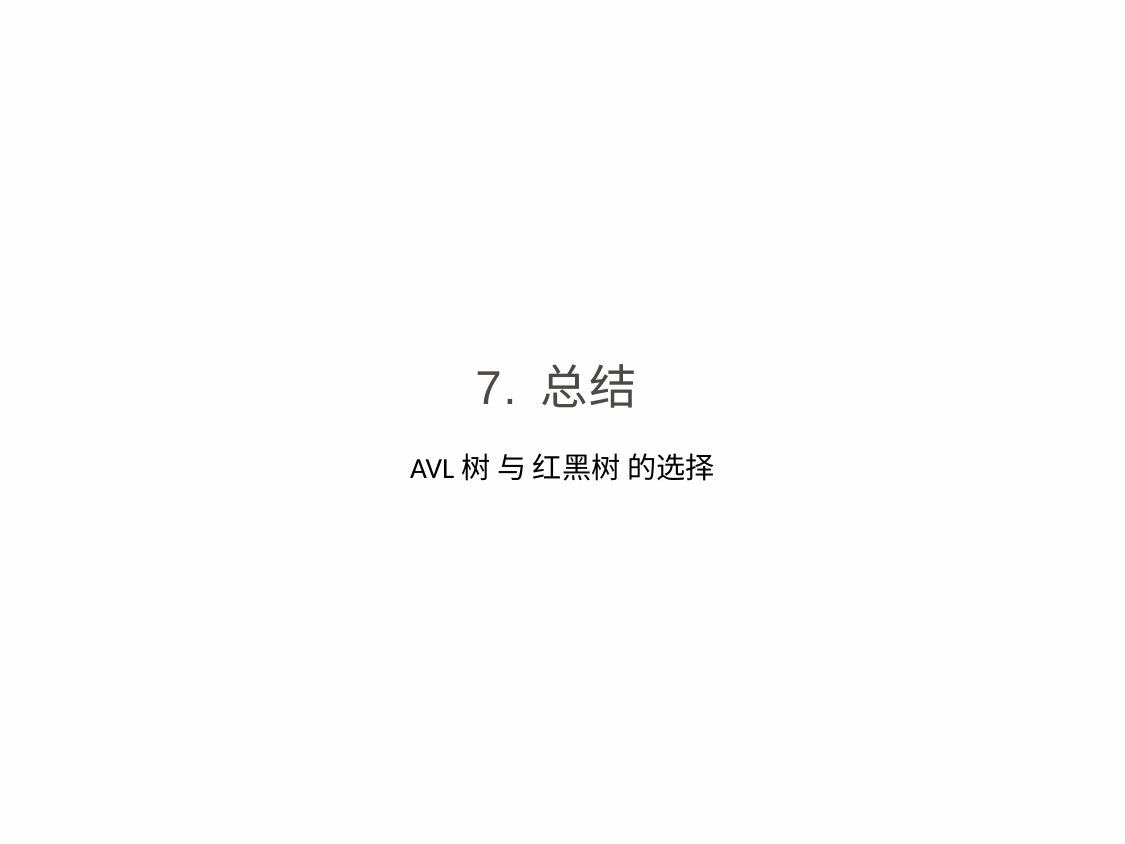

# 7. 总结
AVL树 与 红黑树 的选择